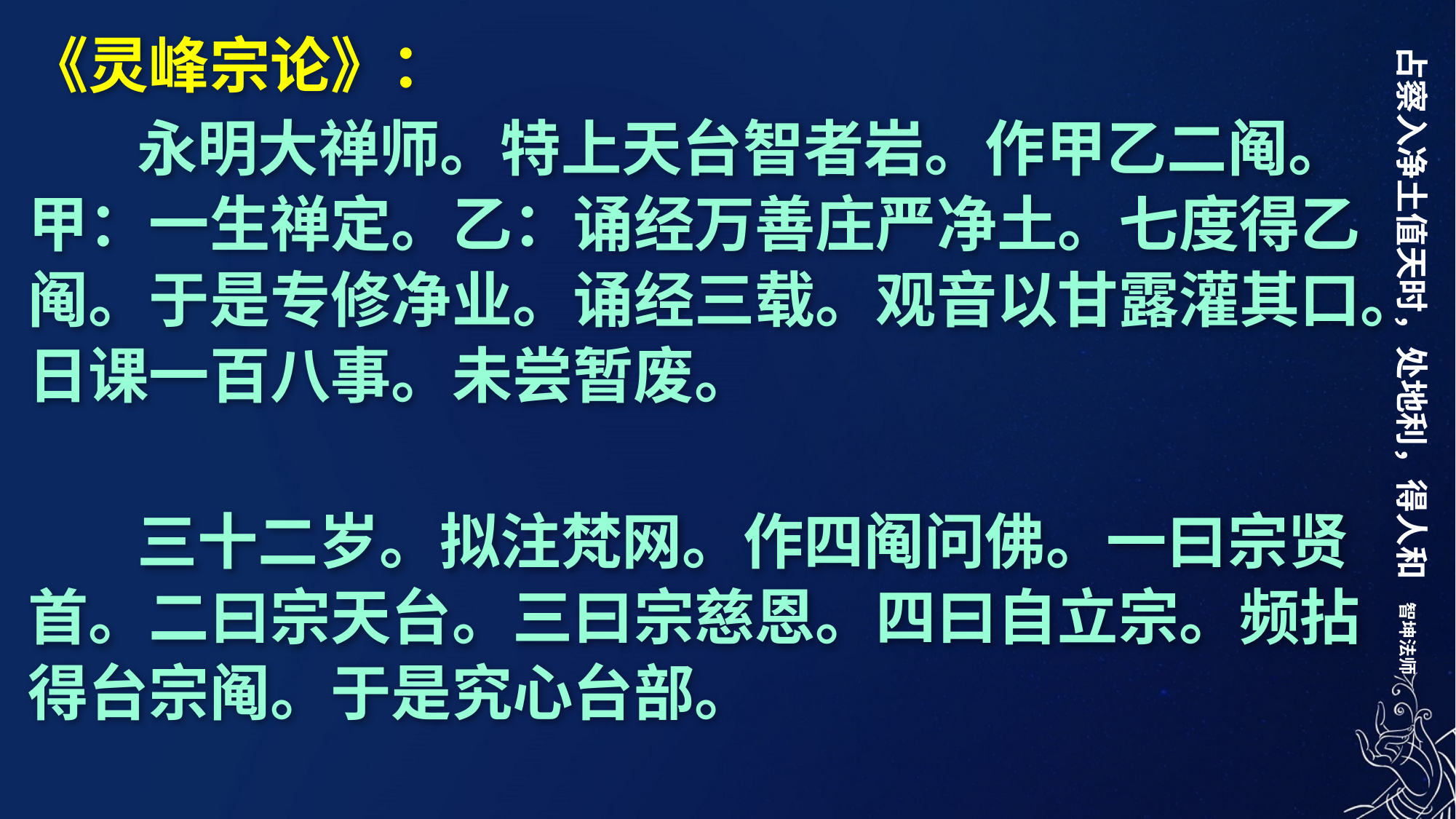

《灵峰宗论》：
	永明大禅师。特上天台智者岩。作甲乙二阄。甲：一生禅定。乙：诵经万善庄严净土。七度得乙阄。于是专修净业。诵经三载。观音以甘露灌其口。日课一百八事。未尝暂废。

	三十二岁。拟注梵网。作四阄问佛。一曰宗贤首。二曰宗天台。三曰宗慈恩。四曰自立宗。频拈得台宗阄。于是究心台部。